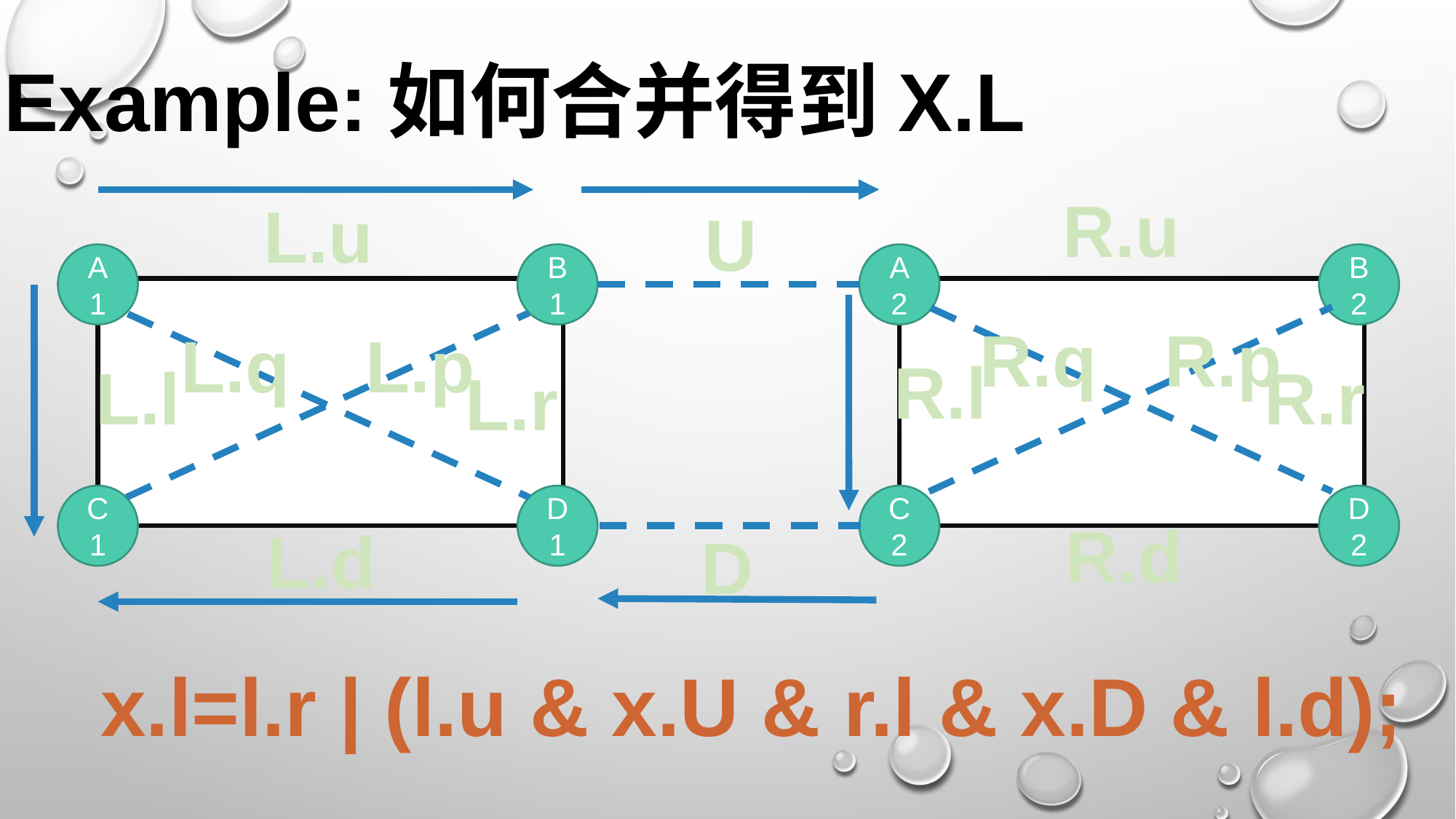

Example:如何合并得到X.L
R.u
L.u
U
B1
A1

D1
C1
B2
A2

D2
C2
R.p
R.q
L.p
L.q
R.l
L.l
R.r
L.r
R.d
L.d
D
	x.l=l.r | (l.u & x.U & r.l & x.D & l.d);